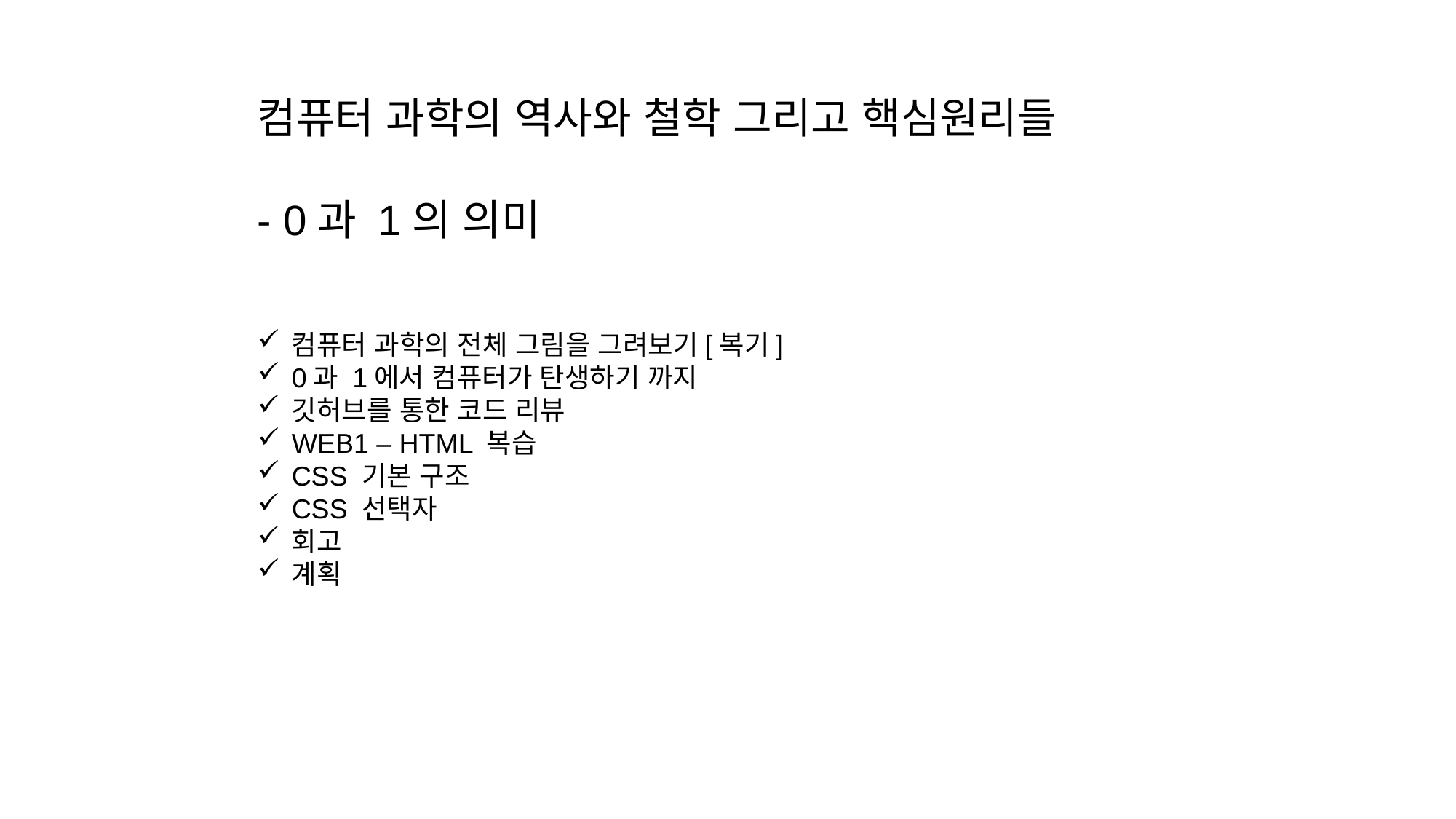

컴퓨터 과학의 역사와 철학 그리고 핵심원리들

- 0과 1의 의미

컴퓨터 과학의 전체 그림을 그려보기[복기]
0과 1에서 컴퓨터가 탄생하기 까지
깃허브를 통한 코드 리뷰
WEB1 – HTML 복습
CSS 기본 구조
CSS 선택자
회고
계획